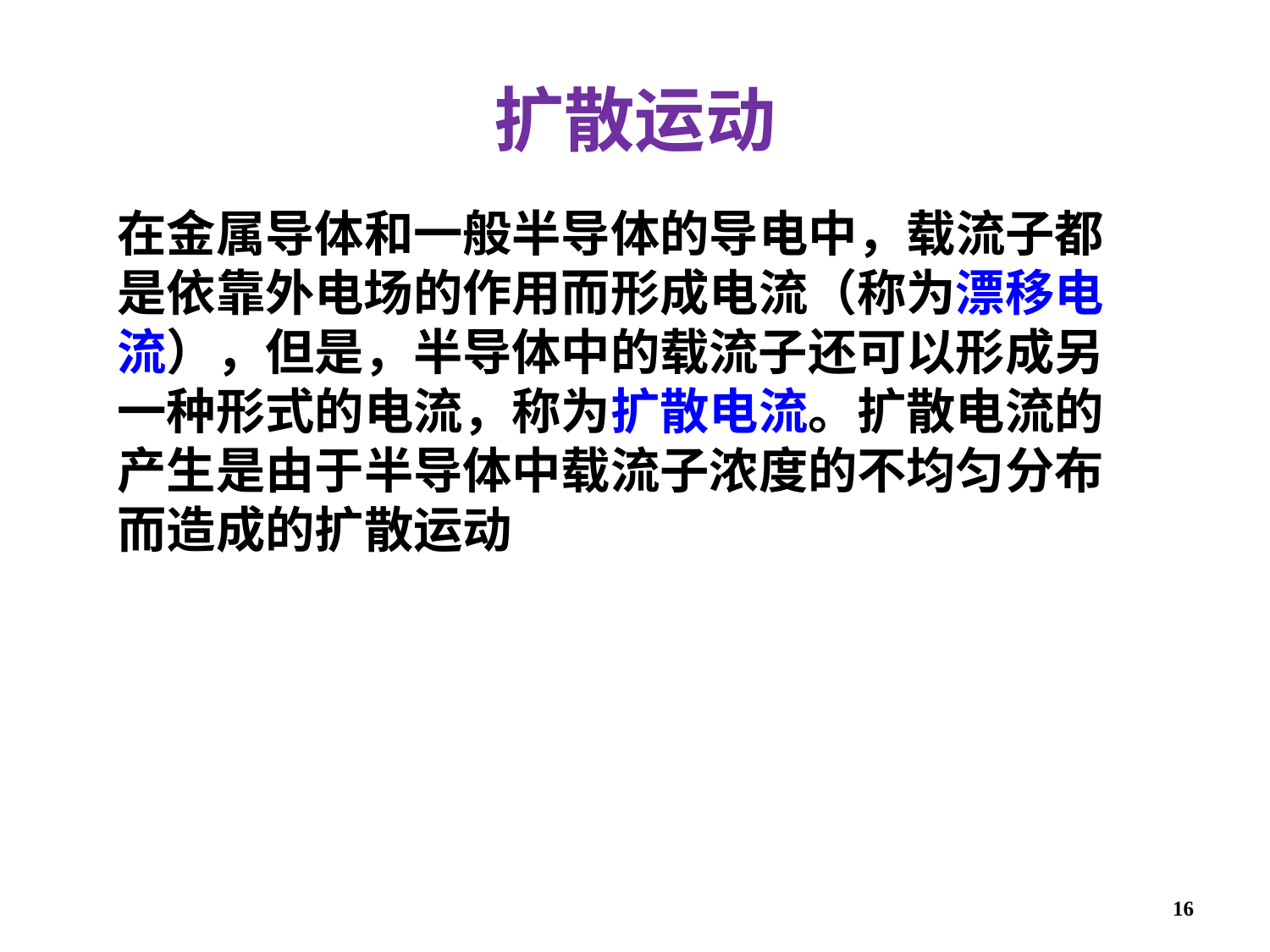

# 扩散运动
在金属导体和一般半导体的导电中，载流子都是依靠外电场的作用而形成电流（称为漂移电流），但是，半导体中的载流子还可以形成另一种形式的电流，称为扩散电流。扩散电流的产生是由于半导体中载流子浓度的不均匀分布而造成的扩散运动
16